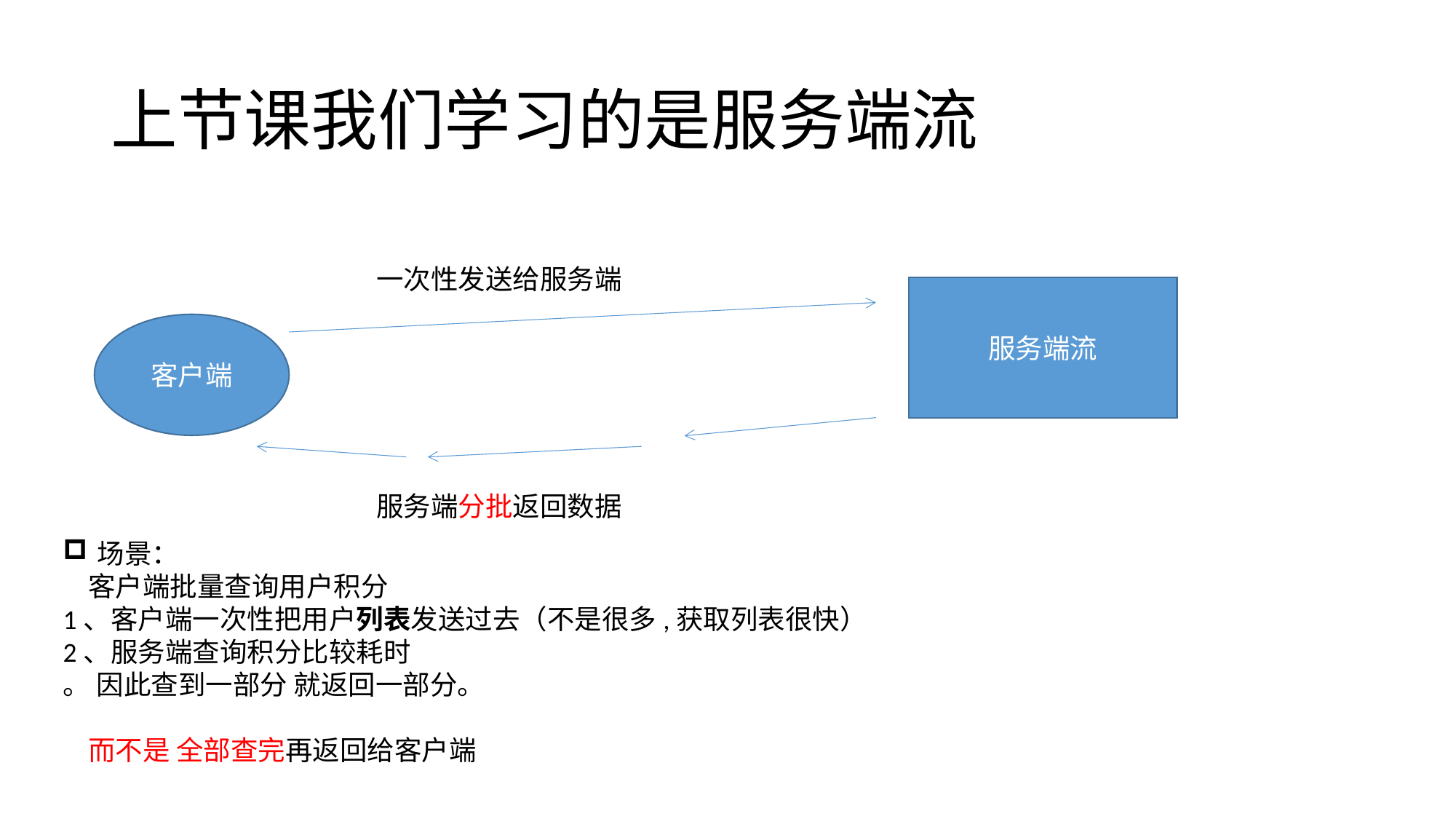

# 上节课我们学习的是服务端流
一次性发送给服务端
服务端流
客户端
服务端分批返回数据
场景：
   客户端批量查询用户积分
1、客户端一次性把用户列表发送过去（不是很多,获取列表很快）
2、服务端查询积分比较耗时
。 因此查到一部分 就返回一部分。

   而不是 全部查完再返回给客户端